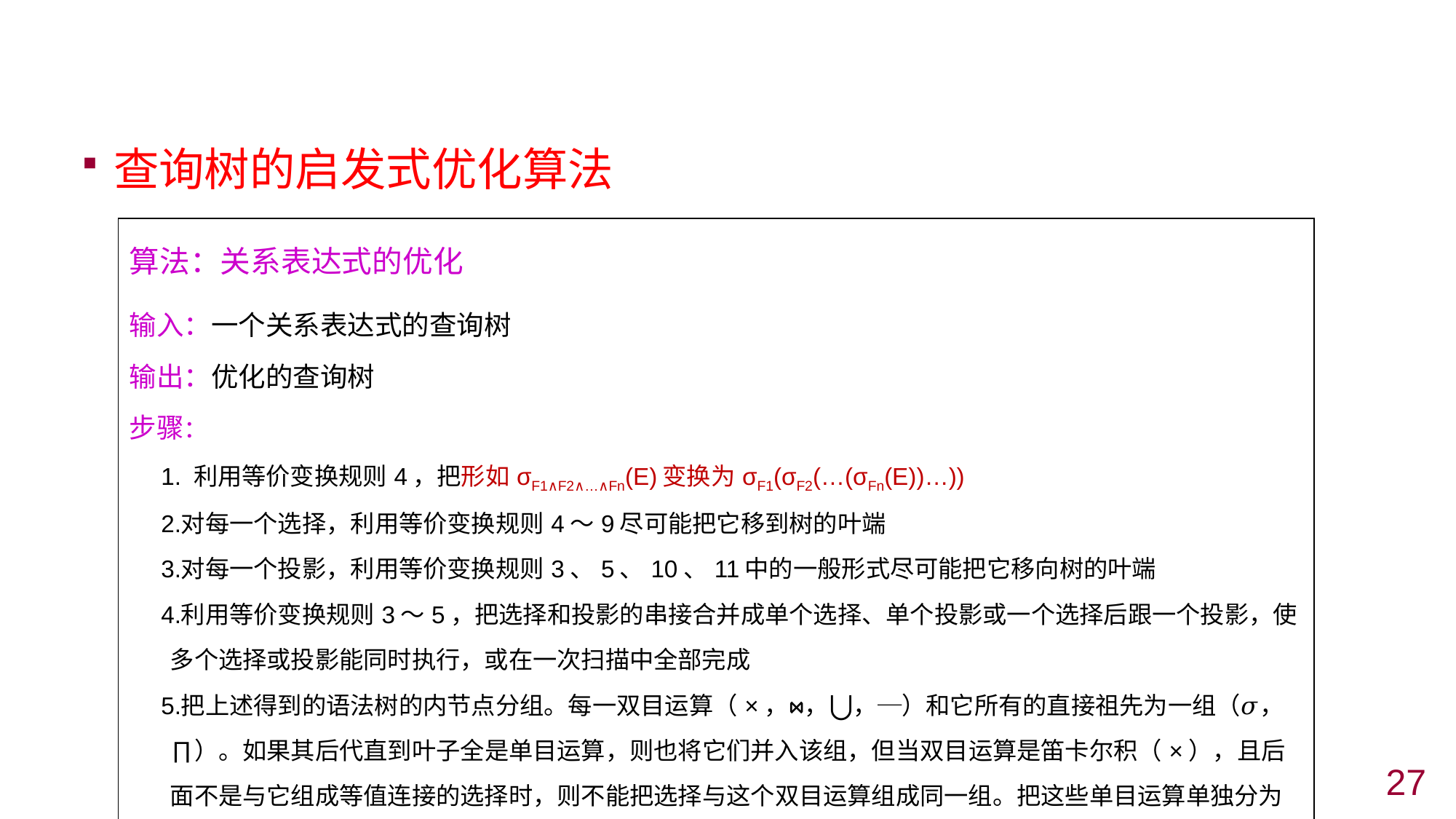

#
查询树的启发式优化算法

| 算法：关系表达式的优化 |
| --- |
| 输入：一个关系表达式的查询树 输出：优化的查询树 步骤： 利用等价变换规则4，把形如σF1∧F2∧…∧Fn(E)变换为σF1(σF2(…(σFn(E))…)) 对每一个选择，利用等价变换规则4～9尽可能把它移到树的叶端 对每一个投影，利用等价变换规则3、5、10、11中的一般形式尽可能把它移向树的叶端 利用等价变换规则3～5，把选择和投影的串接合并成单个选择、单个投影或一个选择后跟一个投影，使多个选择或投影能同时执行，或在一次扫描中全部完成 把上述得到的语法树的内节点分组。每一双目运算（×，⋈，⋃，─）和它所有的直接祖先为一组（𝜎，∏）。如果其后代直到叶子全是单目运算，则也将它们并入该组，但当双目运算是笛卡尔积（×），且后面不是与它组成等值连接的选择时，则不能把选择与这个双目运算组成同一组。把这些单目运算单独分为一组。 |
27